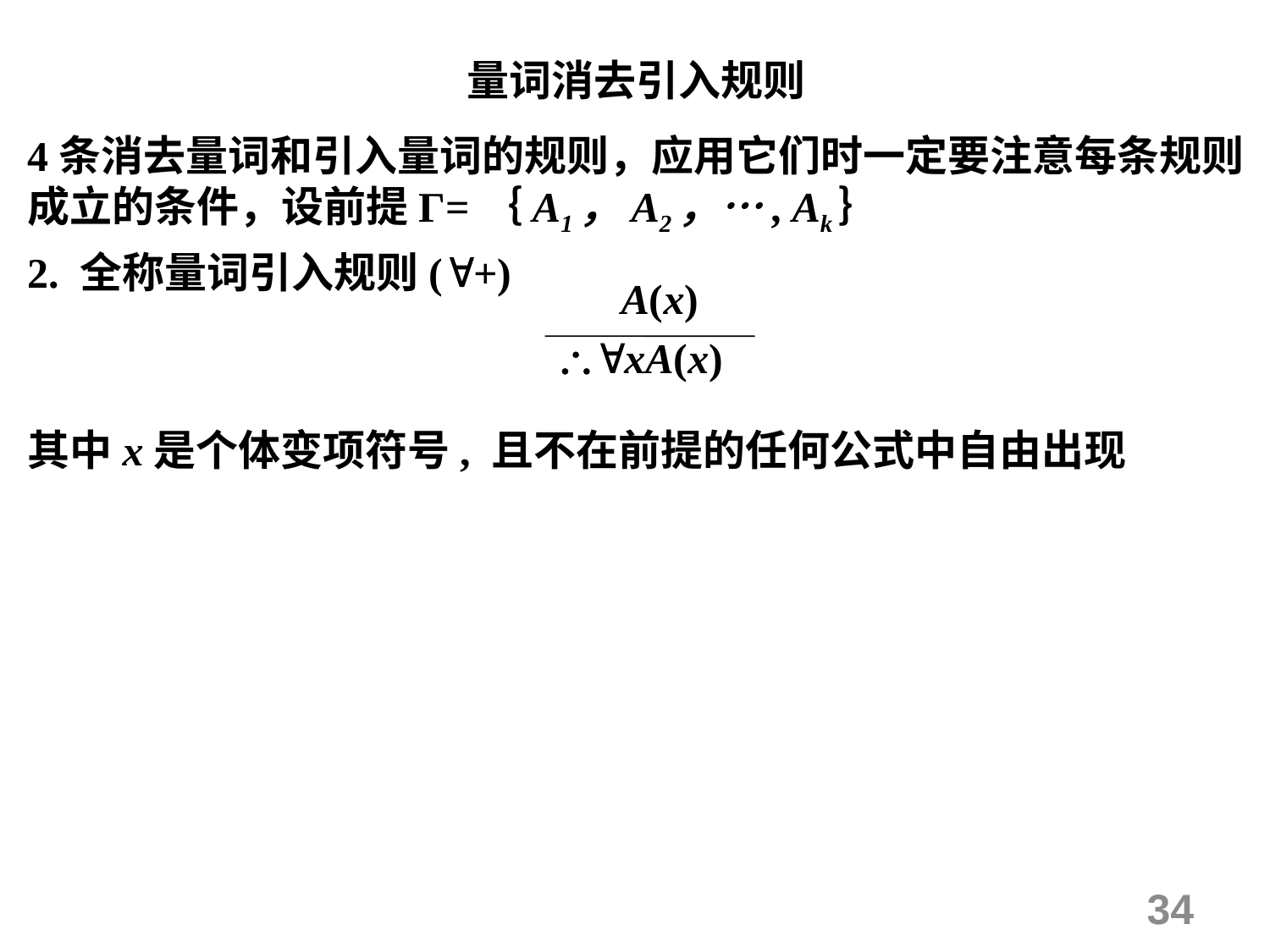

# 量词消去引入规则
4条消去量词和引入量词的规则，应用它们时一定要注意每条规则成立的条件，设前提Γ=｛A1，A2，…, Ak｝
2. 全称量词引入规则(∀+)

其中x是个体变项符号, 且不在前提的任何公式中自由出现

      A(x)
∴∀xA(x)

34